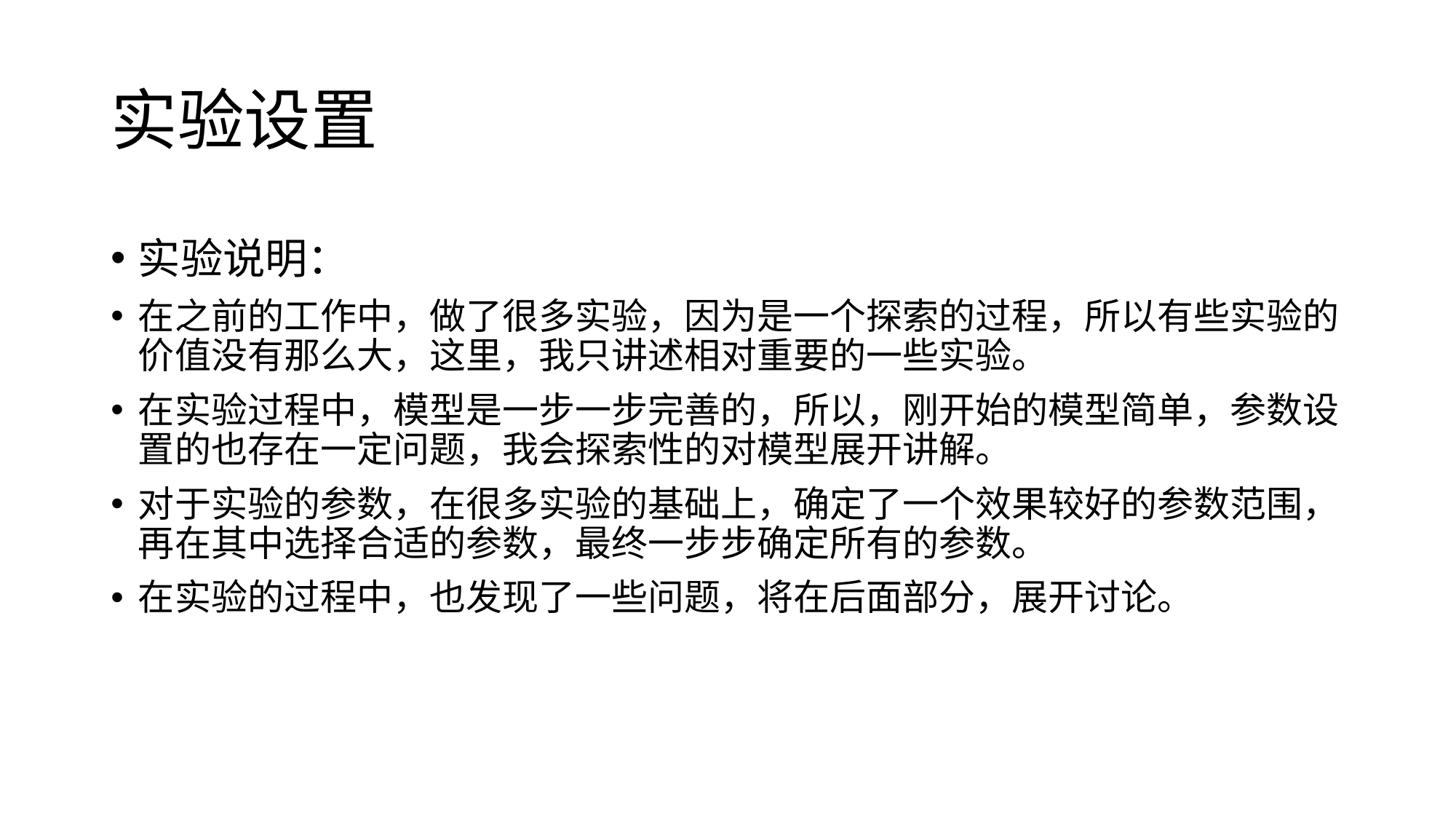

# 实验设置
实验说明：
在之前的工作中，做了很多实验，因为是一个探索的过程，所以有些实验的价值没有那么大，这里，我只讲述相对重要的一些实验。
在实验过程中，模型是一步一步完善的，所以，刚开始的模型简单，参数设置的也存在一定问题，我会探索性的对模型展开讲解。
对于实验的参数，在很多实验的基础上，确定了一个效果较好的参数范围，再在其中选择合适的参数，最终一步步确定所有的参数。
在实验的过程中，也发现了一些问题，将在后面部分，展开讨论。